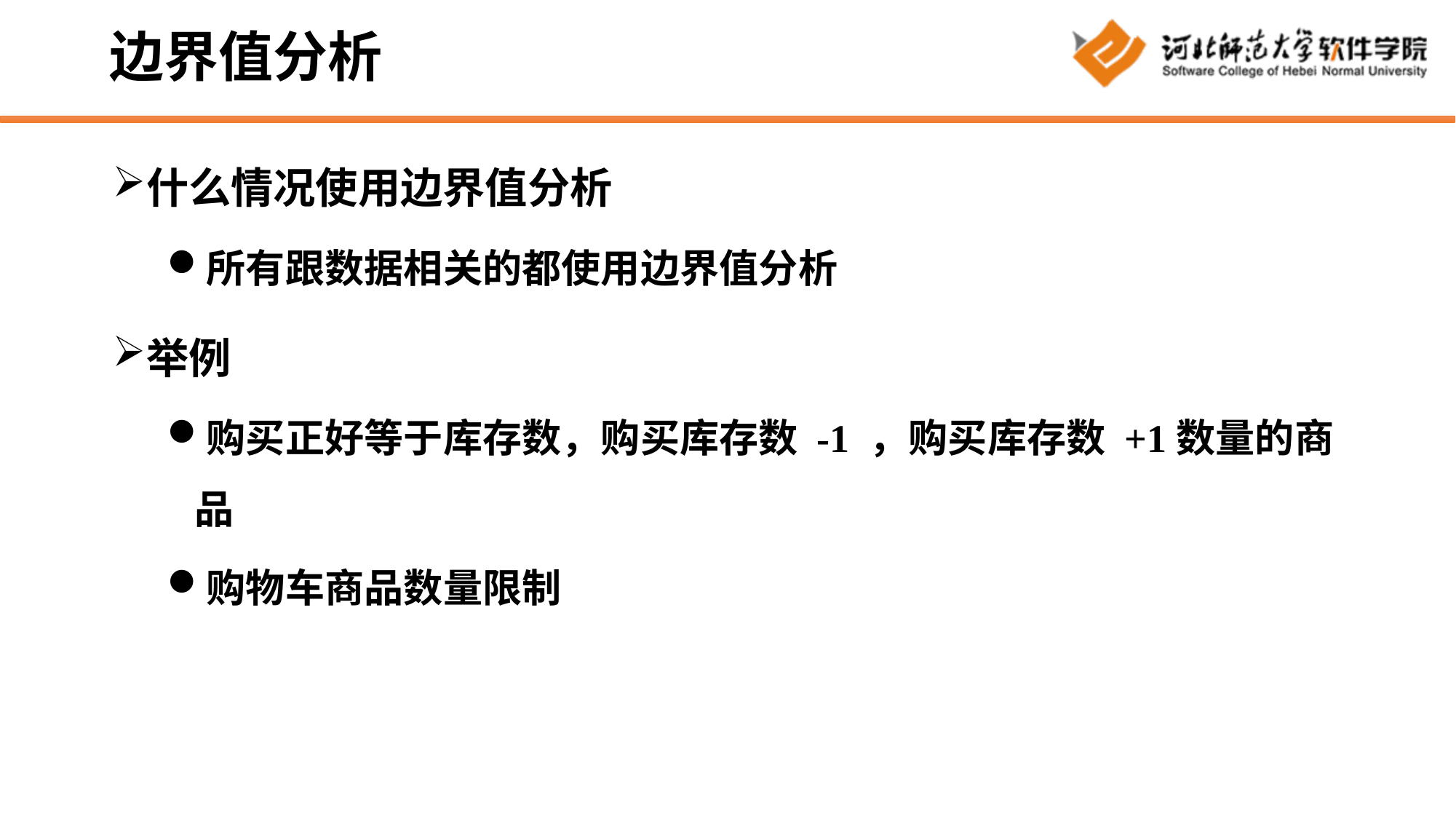

# 边界值分析
什么情况使用边界值分析
所有跟数据相关的都使用边界值分析
举例
购买正好等于库存数，购买库存数 -1 ，购买库存数 +1数量的商品
购物车商品数量限制